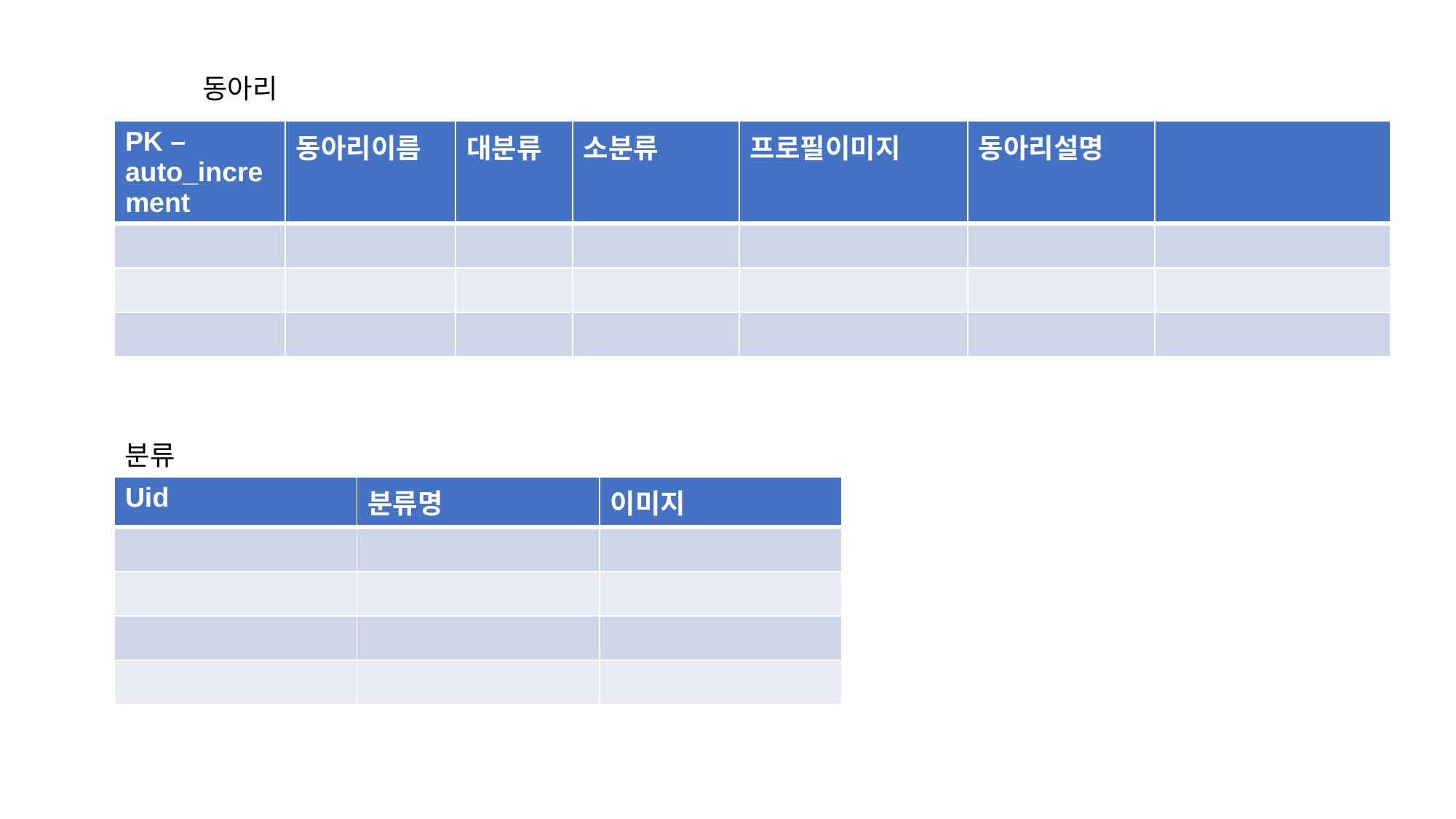

동아리
| PK – auto\_increment | 동아리이름 | 대분류 | 소분류 | 프로필이미지 | 동아리설명 |  |
| --- | --- | --- | --- | --- | --- | --- |
|  |  |  |  |  |  |  |
|  |  |  |  |  |  |  |
|  |  |  |  |  |  |  |
분류
| Uid | 분류명 | 이미지 |
| --- | --- | --- |
|  |  |  |
|  |  |  |
|  |  |  |
|  |  |  |